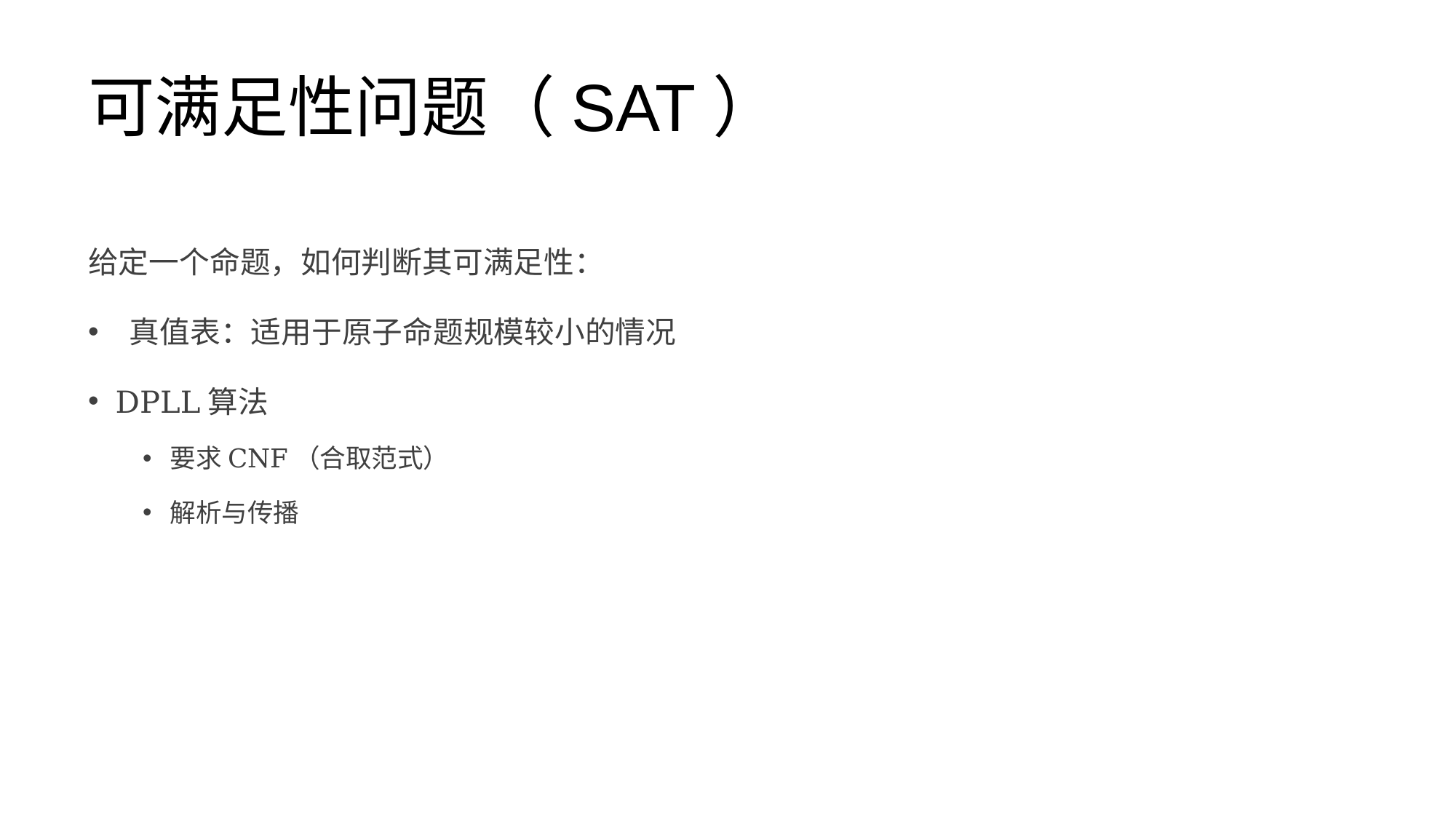

# 可满足性问题（SAT）
给定一个命题，如何判断其可满足性：
 真值表：适用于原子命题规模较小的情况
DPLL算法
要求CNF（合取范式）
解析与传播